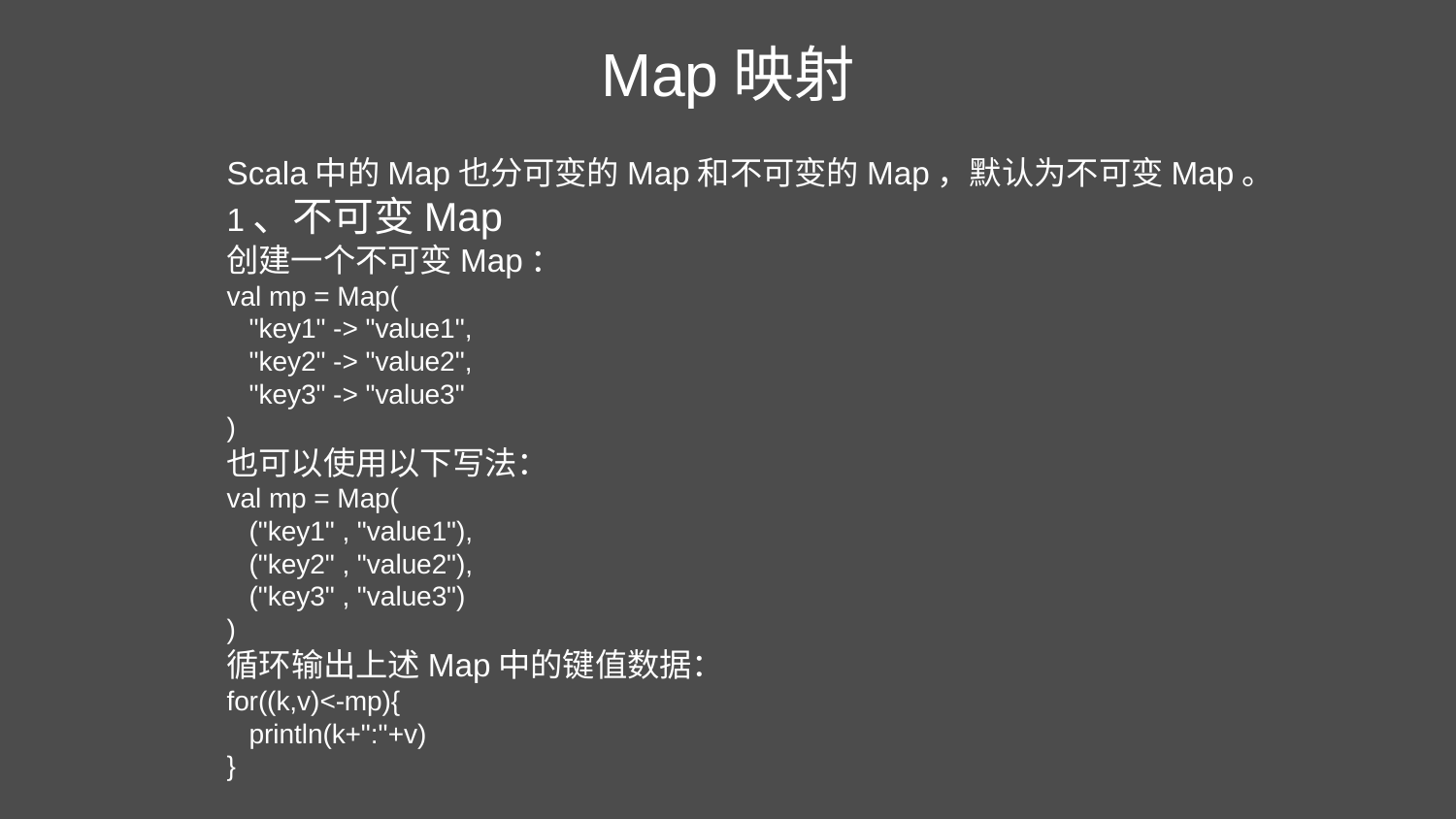

Map映射

Scala中的Map也分可变的Map和不可变的Map，默认为不可变Map。
1、不可变Map
创建一个不可变Map：
val mp = Map(
   "key1" -> "value1",
   "key2" -> "value2",
   "key3" -> "value3"
)
也可以使用以下写法：
val mp = Map(
   ("key1" , "value1"),
   ("key2" , "value2"),
   ("key3" , "value3")
)
循环输出上述Map中的键值数据：
for((k,v)<-mp){
   println(k+":"+v)
}